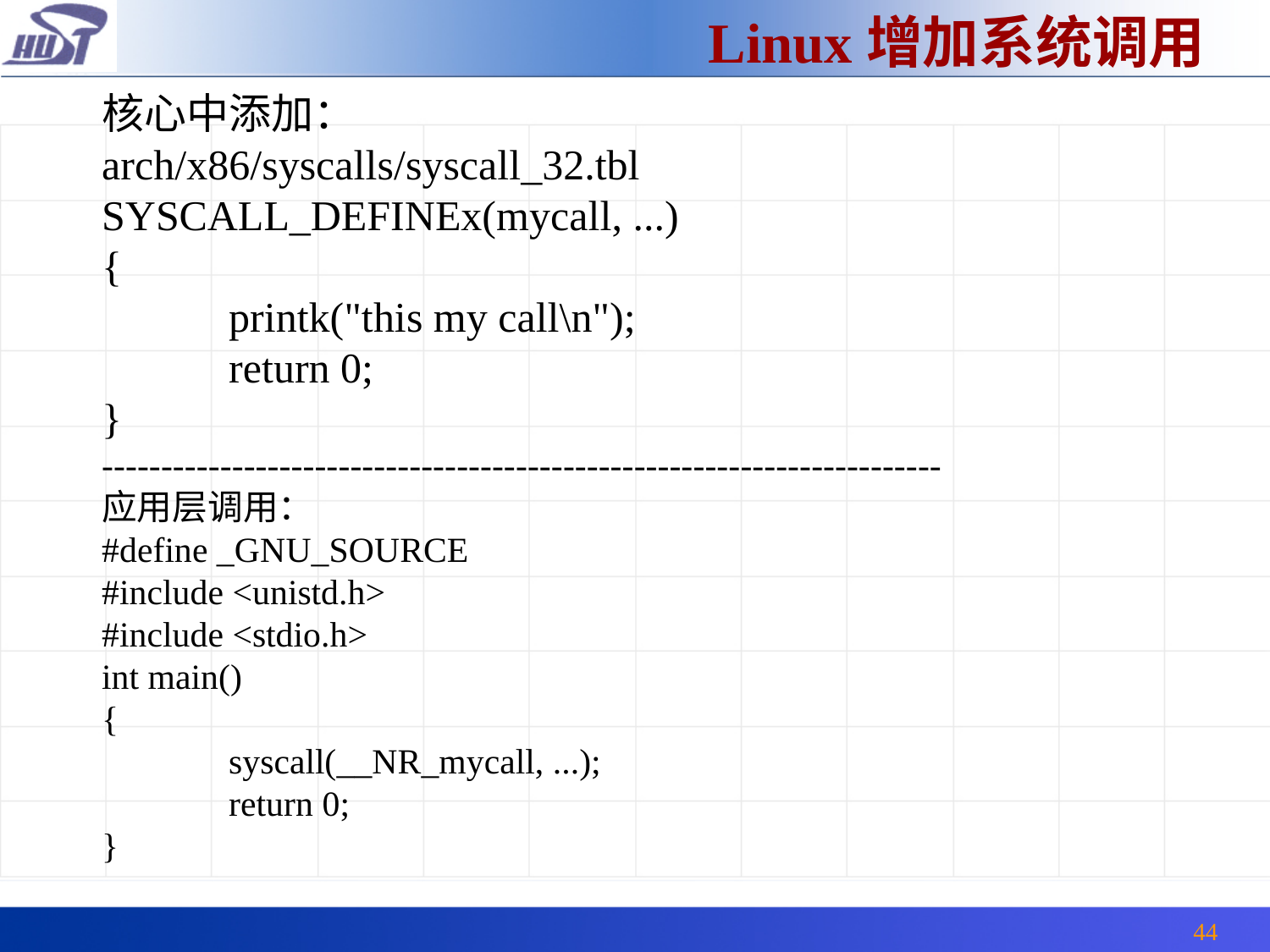

Linux增加系统调用
核心中添加：
arch/x86/syscalls/syscall_32.tbl
SYSCALL_DEFINEx(mycall, ...)
{
	printk("this my call\n");
	return 0;
}
-----------------------------------------------------------------------
应用层调用：
#define _GNU_SOURCE
#include <unistd.h>
#include <stdio.h>
int main()
{
	syscall(__NR_mycall, ...);
	return 0;
}
44